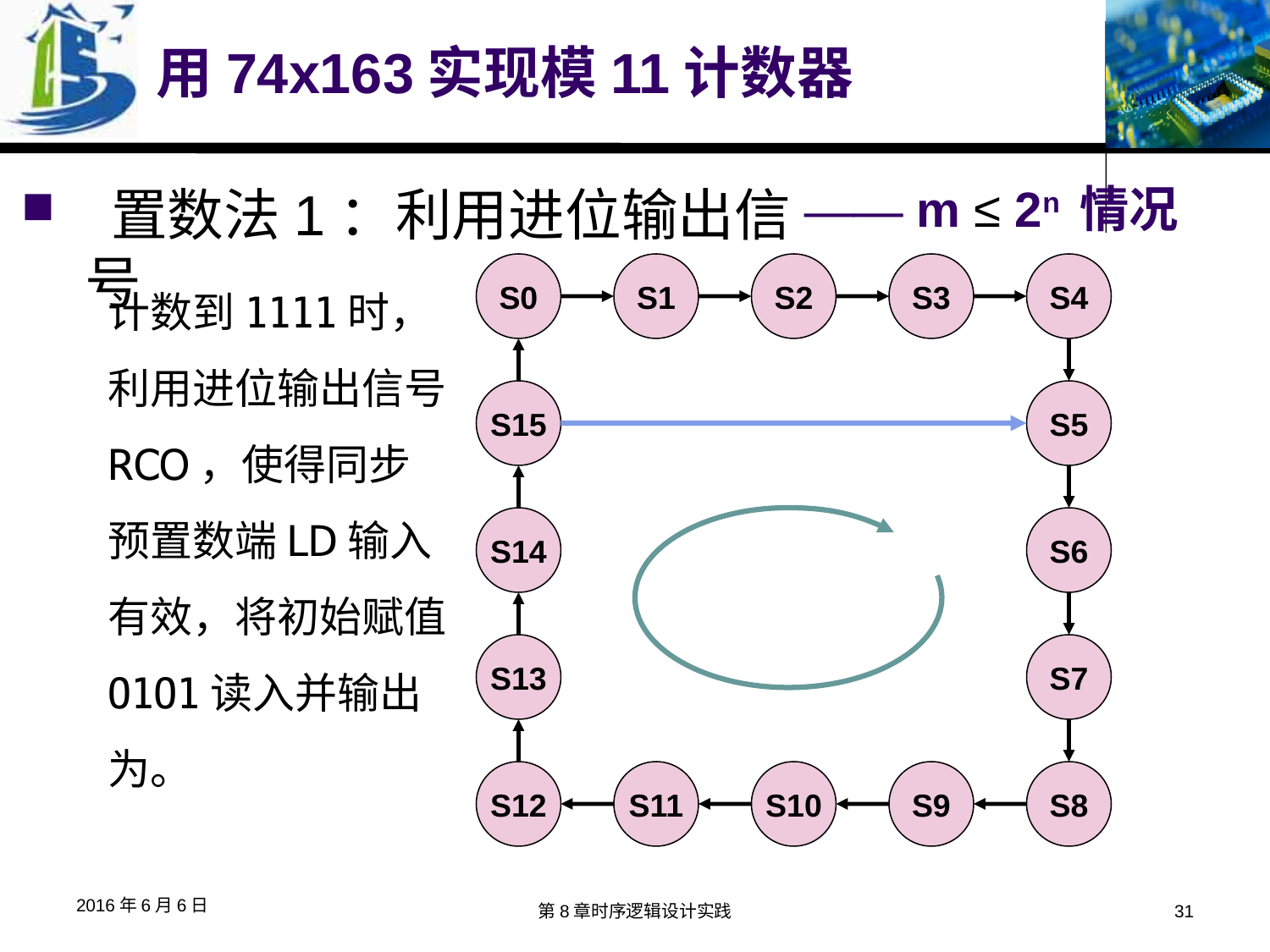

# 用74x163实现模11计数器
—— m ≤ 2n 情况
 置数法1：利用进位输出信号
计数到1111时，利用进位输出信号RCO，使得同步预置数端LD输入有效，将初始赋值0101读入并输出为。
S0
S1
S2
S3
S4

S15
S5

S14
S6

S13
S7

S12
S11
S10
S9
S8

2016年6月6日
第8章时序逻辑设计实践
31